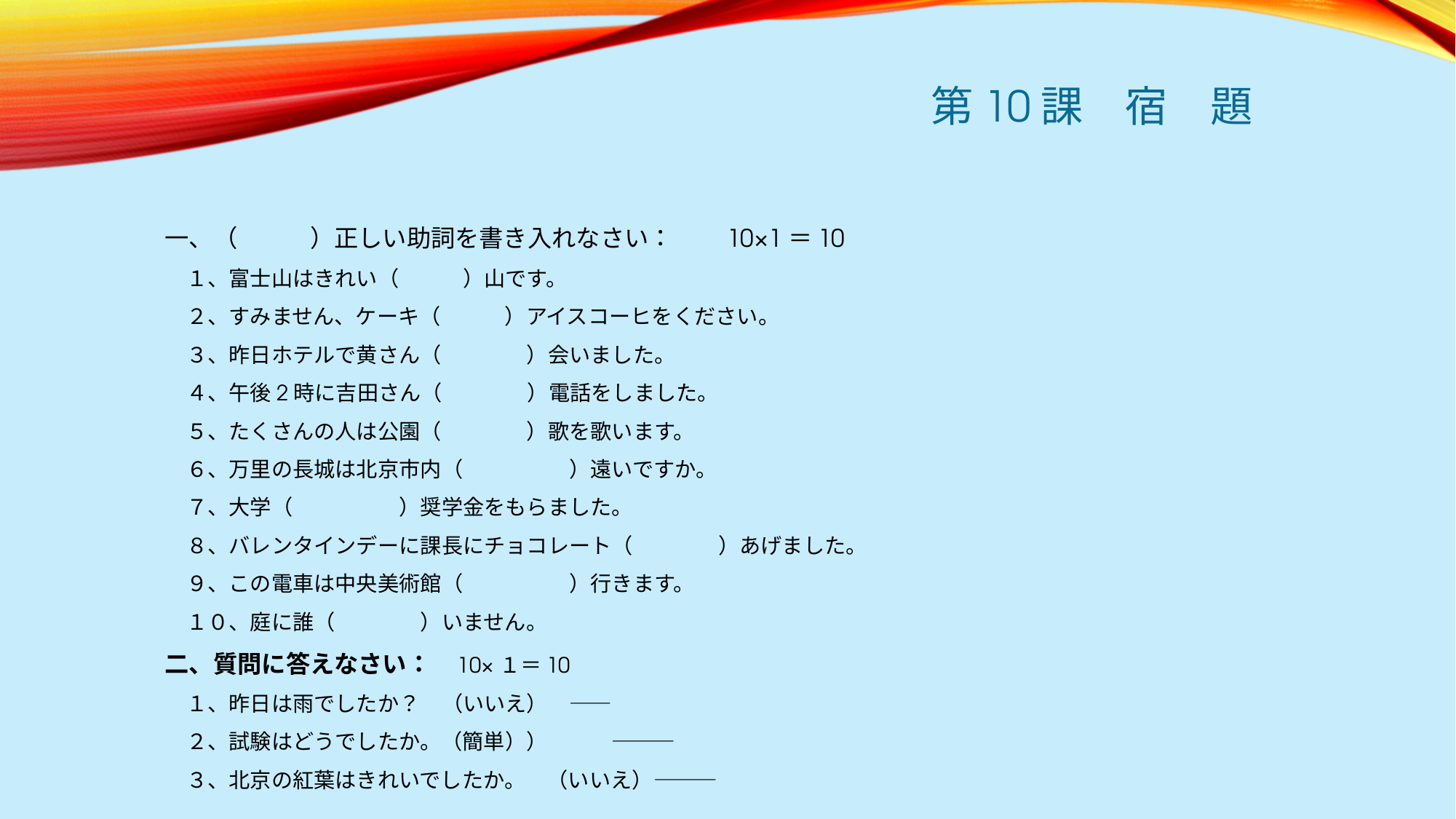

第10課　宿　題
一、（　　　）正しい助詞を書き入れなさい：　　10×1＝10
　１、富士山はきれい（　　　）山です。
　２、すみません、ケーキ（　　　）アイスコーヒをください。
　３、昨日ホテルで黄さん（　　　　）会いました。
　４、午後2時に吉田さん（　　　　）電話をしました。
　５、たくさんの人は公園（　　　　）歌を歌います。
　６、万里の長城は北京市内（　　　　　）遠いですか。
　７、大学（　　　　　）奨学金をもらました。
　８、バレンタインデーに課長にチョコレート（　　　　）あげました。
　９、この電車は中央美術館（　　　　　）行きます。
　１０、庭に誰（　　　　）いません。
二、質問に答えなさい：　10×１＝10
　１、昨日は雨でしたか？　（いいえ）　――
　２、試験はどうでしたか。（簡単））　　　―――
　３、北京の紅葉はきれいでしたか。　（いいえ）―――